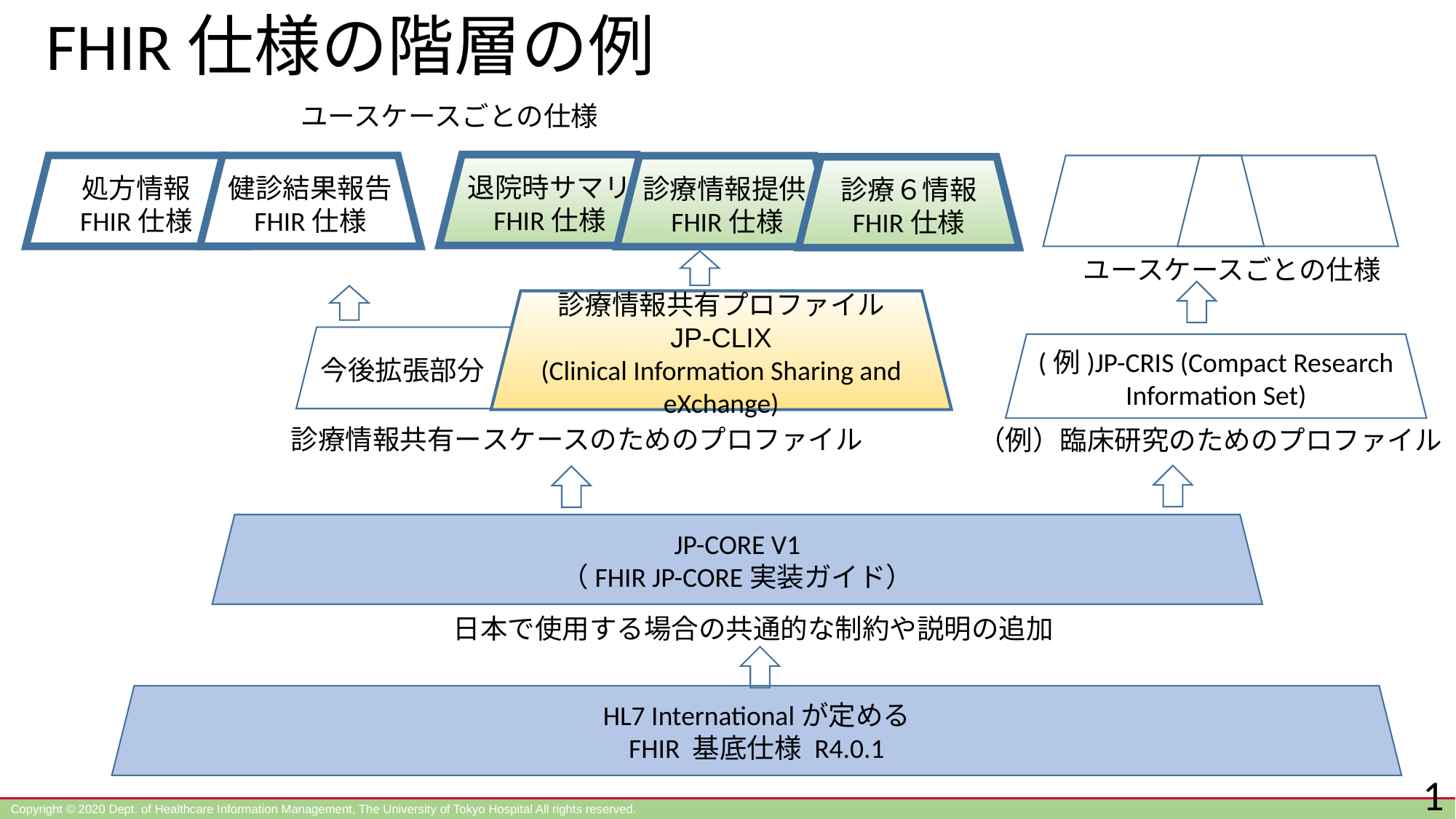

# FHIR仕様の階層の例
ユースケースごとの仕様
退院時サマリ
FHIR仕様

処方情報
FHIR仕様
健診結果報告
FHIR仕様
診療情報提供FHIR仕様
診療６情報
FHIR仕様
ユースケースごとの仕様

診療情報共有プロファイル
JP-CLIX
(Clinical Information Sharing and eXchange)
今後拡張部分
(例)JP-CRIS (Compact Research
Information Set)
診療情報共有ースケースのためのプロファイル
（例）臨床研究のためのプロファイル

JP-CORE V1
（FHIR JP-CORE実装ガイド）
日本で使用する場合の共通的な制約や説明の追加

HL7 Internationalが定める
FHIR 基底仕様 R4.0.1